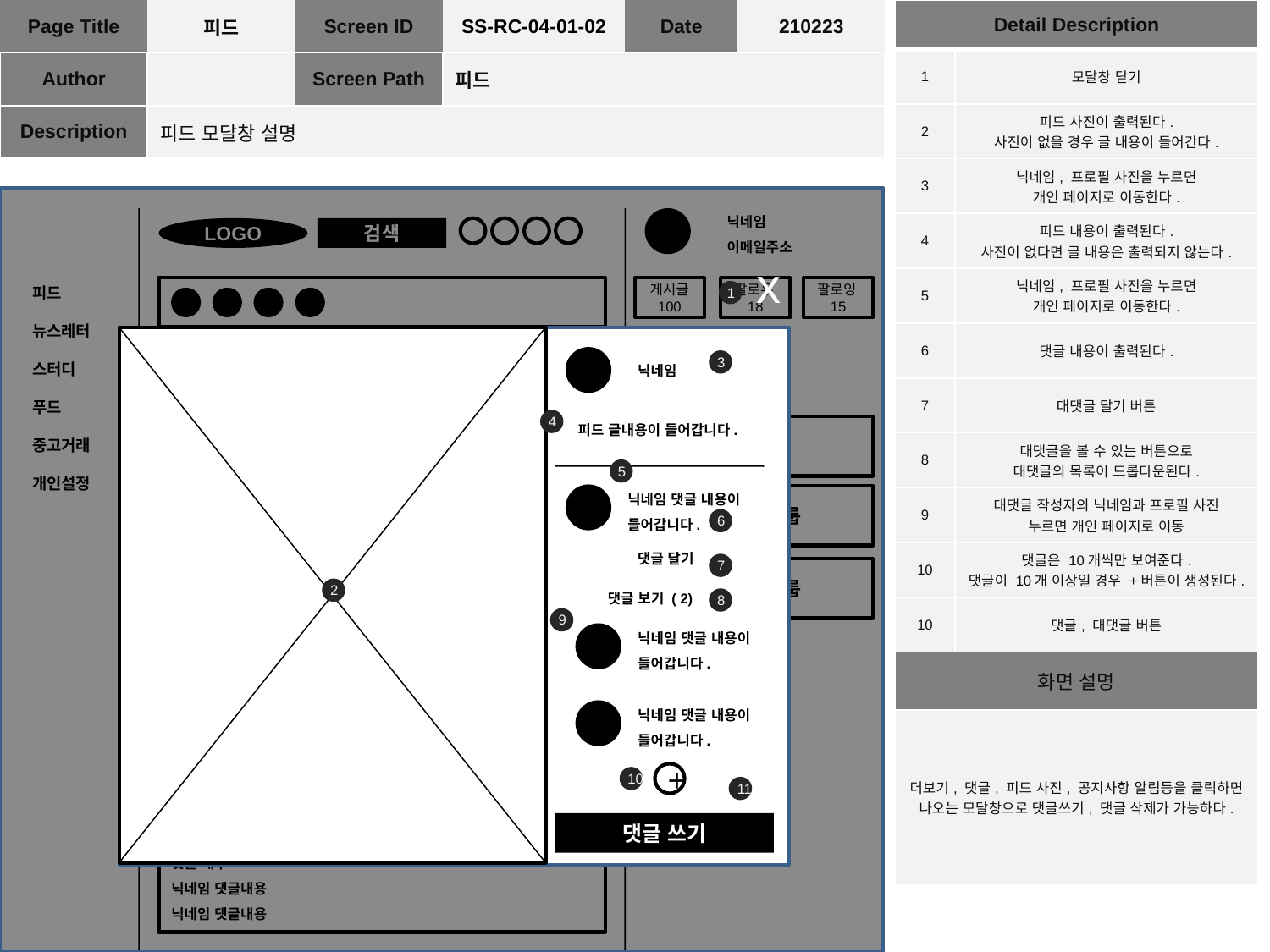

| Page Title | 피드 | Screen ID | SS-RC-04-01-02 | Date | 210223 |
| --- | --- | --- | --- | --- | --- |
| Author |  | Screen Path | 피드 |  |  |
| Description | 피드 모달창 설명 |  |  |  |  |
| Detail Description |  |
| --- | --- |
| 1 | 모달창 닫기 |
| 2 | 피드 사진이 출력된다. 사진이 없을 경우 글 내용이 들어간다. |
| 3 | 닉네임, 프로필 사진을 누르면 개인 페이지로 이동한다. |
| 4 | 피드 내용이 출력된다. 사진이 없다면 글 내용은 출력되지 않는다. |
| 5 | 닉네임, 프로필 사진을 누르면 개인 페이지로 이동한다. |
| 6 | 댓글 내용이 출력된다. |
| 7 | 대댓글 달기 버튼 |
| 8 | 대댓글을 볼 수 있는 버튼으로 대댓글의 목록이 드롭다운된다. |
| 9 | 대댓글 작성자의 닉네임과 프로필 사진 누르면 개인 페이지로 이동 |
| 10 | 댓글은 10개씩만 보여준다. 댓글이 10개 이상일 경우 +버튼이 생성된다. |
| 10 | 댓글, 대댓글 버튼 |
| 화면 설명 |  |
| 더보기, 댓글, 피드 사진, 공지사항 알림등을 클릭하면 나오는 모달창으로 댓글쓰기, 댓글 삭제가 가능하다. |  |

닉네임
이메일주소

LOGO
검색

x
피드
뉴스레터
스터디
푸드
중고거래
개인설정

게시글
100
1

팔로우18
팔로잉15

 학급명 – 강의실
상태메시지

닉네임
3

닉네임 – 학급명
5

4

피드 글내용이 들어갑니다.
6

학급
5

닉네임 댓글 내용이 들어갑니다.

스터디 그룹
6

댓글 달기
8

7

스터디 그룹
2

댓글 보기 ( 2)
8

9

9

닉네임 댓글 내용이 들어갑니다.

10

닉네임 댓글 내용이 들어갑니다.

닉네임
피드 내용
더보기 >
댓글 개수
닉네임 댓글내용
닉네임 댓글내용
10

+
11

댓글 쓰기